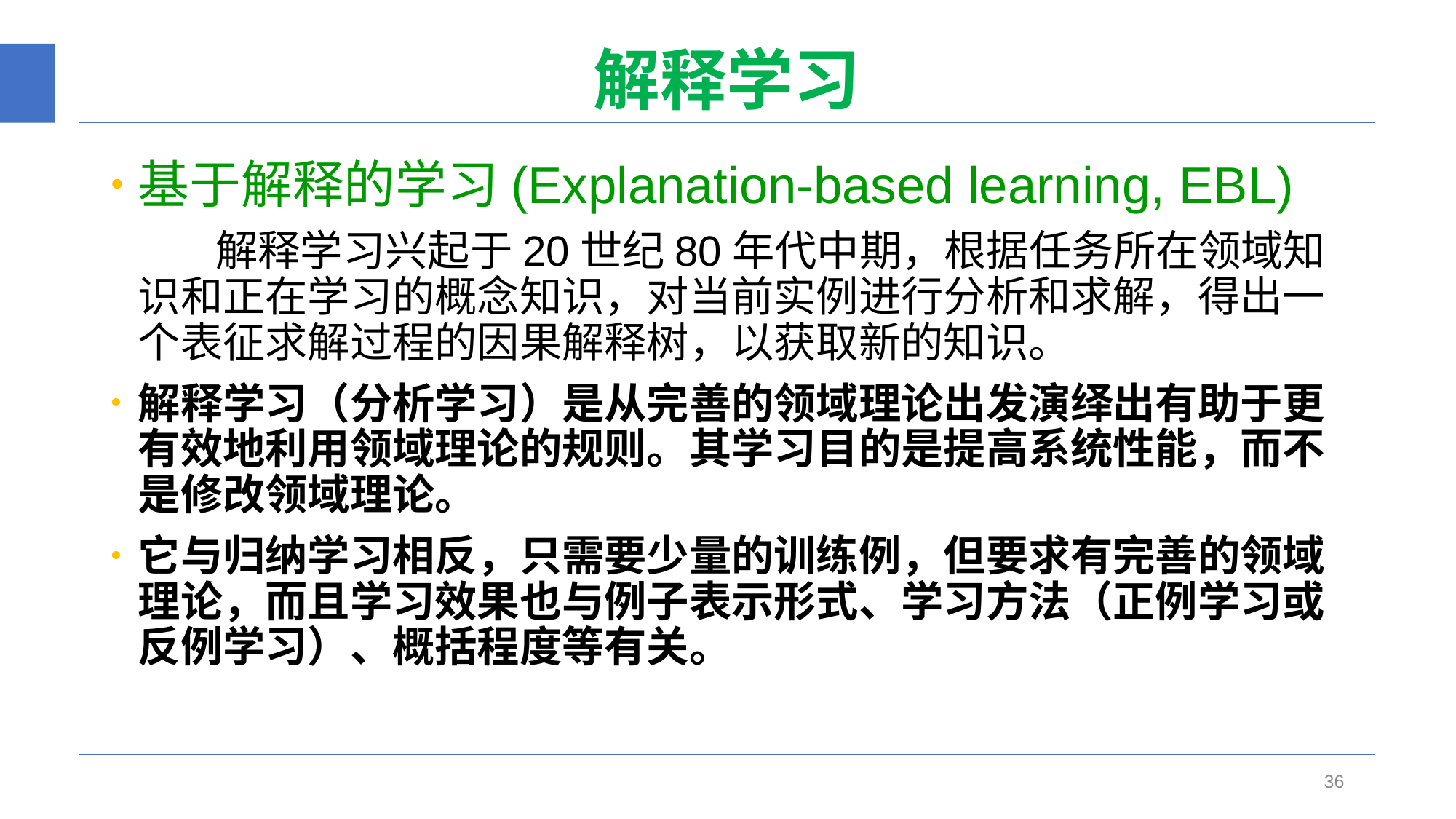

# 解释学习
基于解释的学习(Explanation-based learning, EBL)
          解释学习兴起于20世纪80年代中期，根据任务所在领域知识和正在学习的概念知识，对当前实例进行分析和求解，得出一个表征求解过程的因果解释树，以获取新的知识。
解释学习（分析学习）是从完善的领域理论出发演绎出有助于更有效地利用领域理论的规则。其学习目的是提高系统性能，而不是修改领域理论。
它与归纳学习相反，只需要少量的训练例，但要求有完善的领域理论，而且学习效果也与例子表示形式、学习方法（正例学习或反例学习）、概括程度等有关。
36